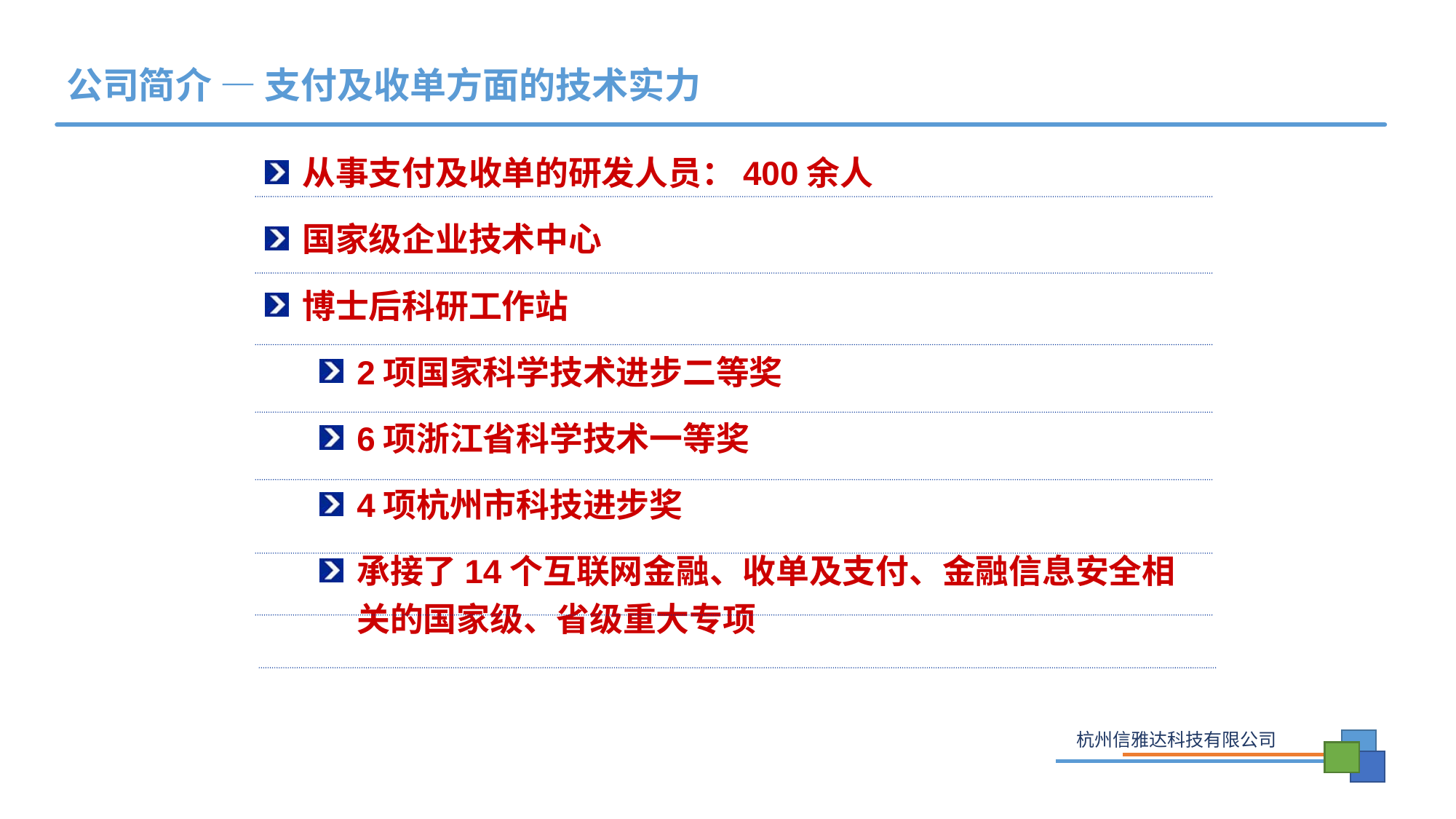

公司简介 — 支付及收单方面的技术实力
从事支付及收单的研发人员：400余人
国家级企业技术中心
博士后科研工作站
2项国家科学技术进步二等奖
6项浙江省科学技术一等奖
4项杭州市科技进步奖
承接了14个互联网金融、收单及支付、金融信息安全相关的国家级、省级重大专项

杭州信雅达科技有限公司